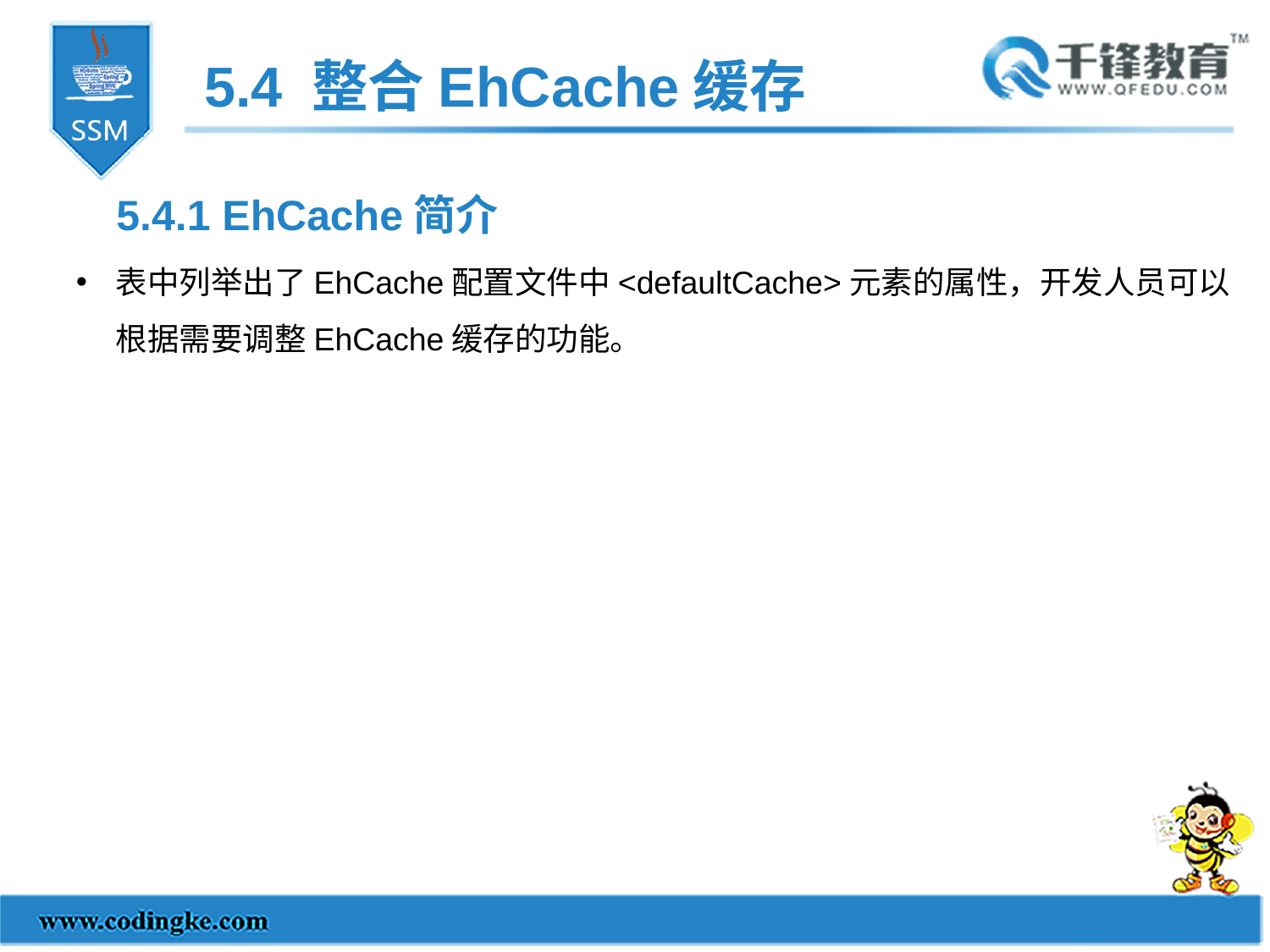

5.4 整合EhCache缓存
5.4.1 EhCache简介
表中列举出了EhCache配置文件中<defaultCache>元素的属性，开发人员可以根据需要调整EhCache缓存的功能。